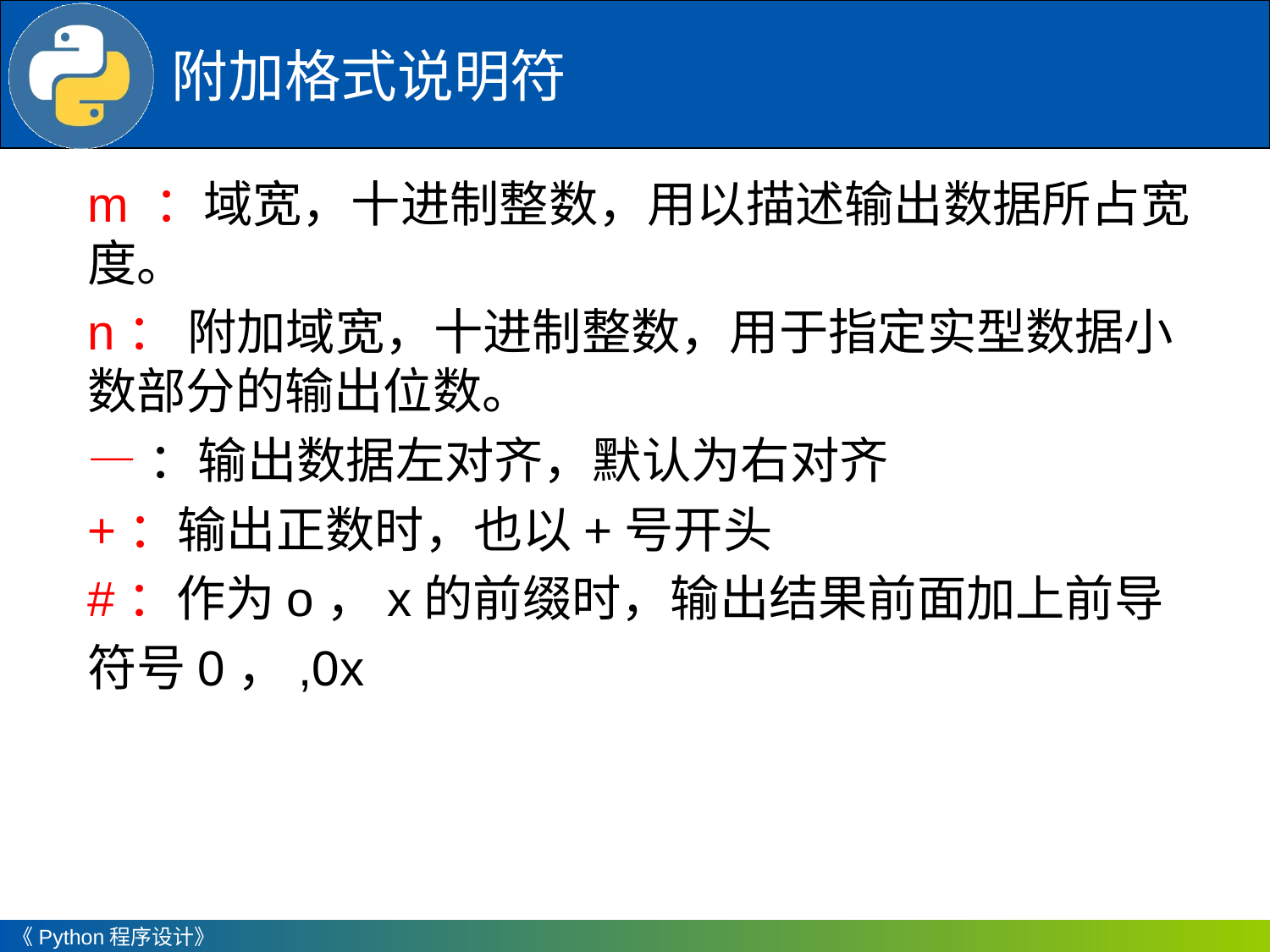

# 附加格式说明符
m ：域宽，十进制整数，用以描述输出数据所占宽度。
n： 附加域宽，十进制整数，用于指定实型数据小数部分的输出位数。
—：输出数据左对齐，默认为右对齐
+：输出正数时，也以+号开头
#：作为o，x的前缀时，输出结果前面加上前导
符号0，,0x